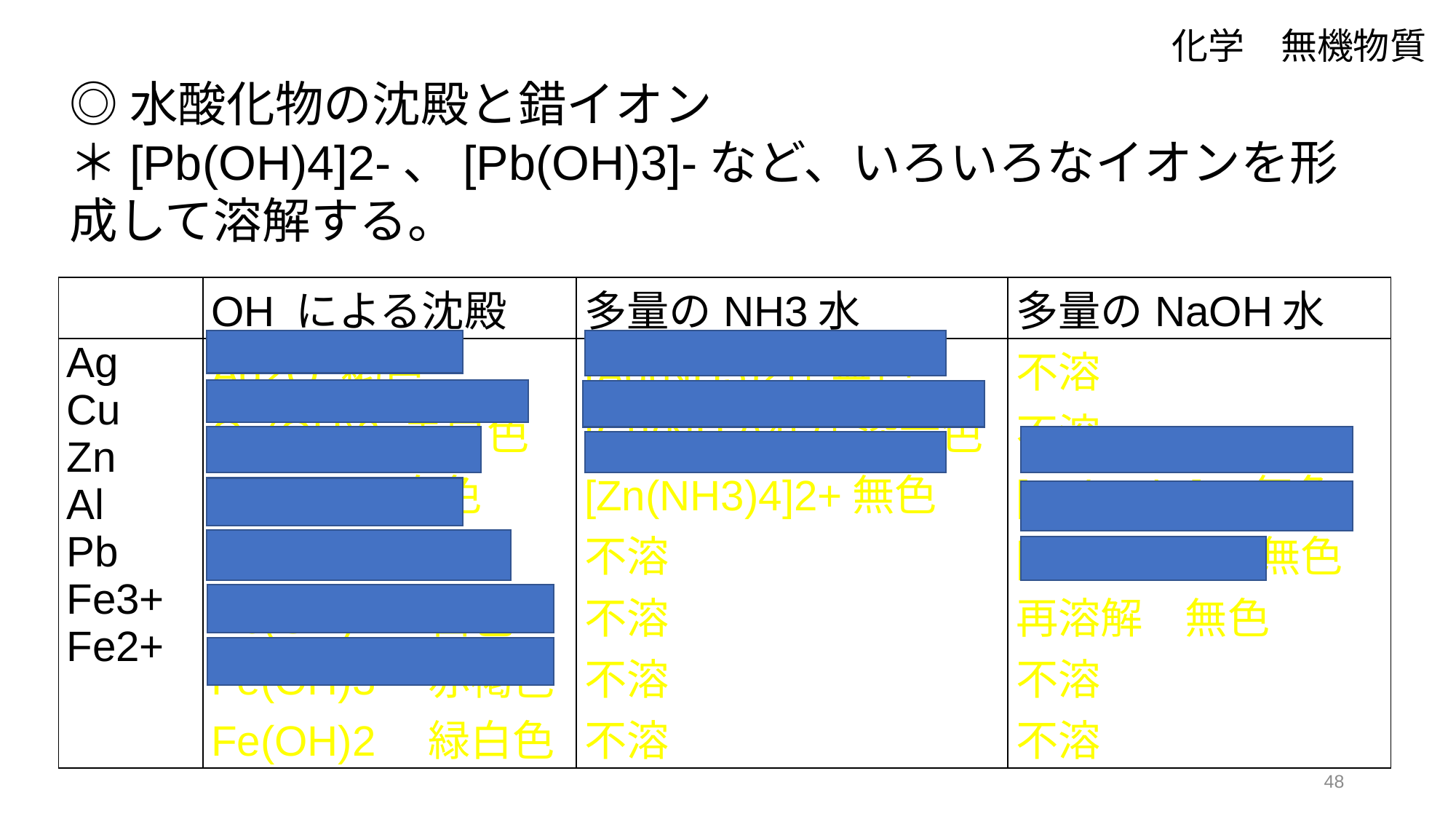

化学　無機物質
◎水酸化物の沈殿と錯イオン
＊[Pb(OH)4]2-、[Pb(OH)3]-など、いろいろなイオンを形成して溶解する。
|  | OH による沈殿 | 多量のNH3水 | 多量のNaOH水 |
| --- | --- | --- | --- |
| Ag Cu Zn Al Pb Fe3+ Fe2+ | Ag2O 褐色 Cu(OH)2 青白色 Zn(OH)2 白色 Al(OH)3 白色 Pb(OH)2　白色 Fe(OH)3　赤褐色 Fe(OH)2　緑白色 | [Ag(NH3)2]+無色 [Cu(NH3)4]2+深青色 [Zn(NH3)4]2+無色 不溶 不溶 不溶 不溶 | 不溶 不溶 [Zn(OH)4]2-無色 [Al(OH)4]-　無色 再溶解　無色 不溶 不溶 |

48